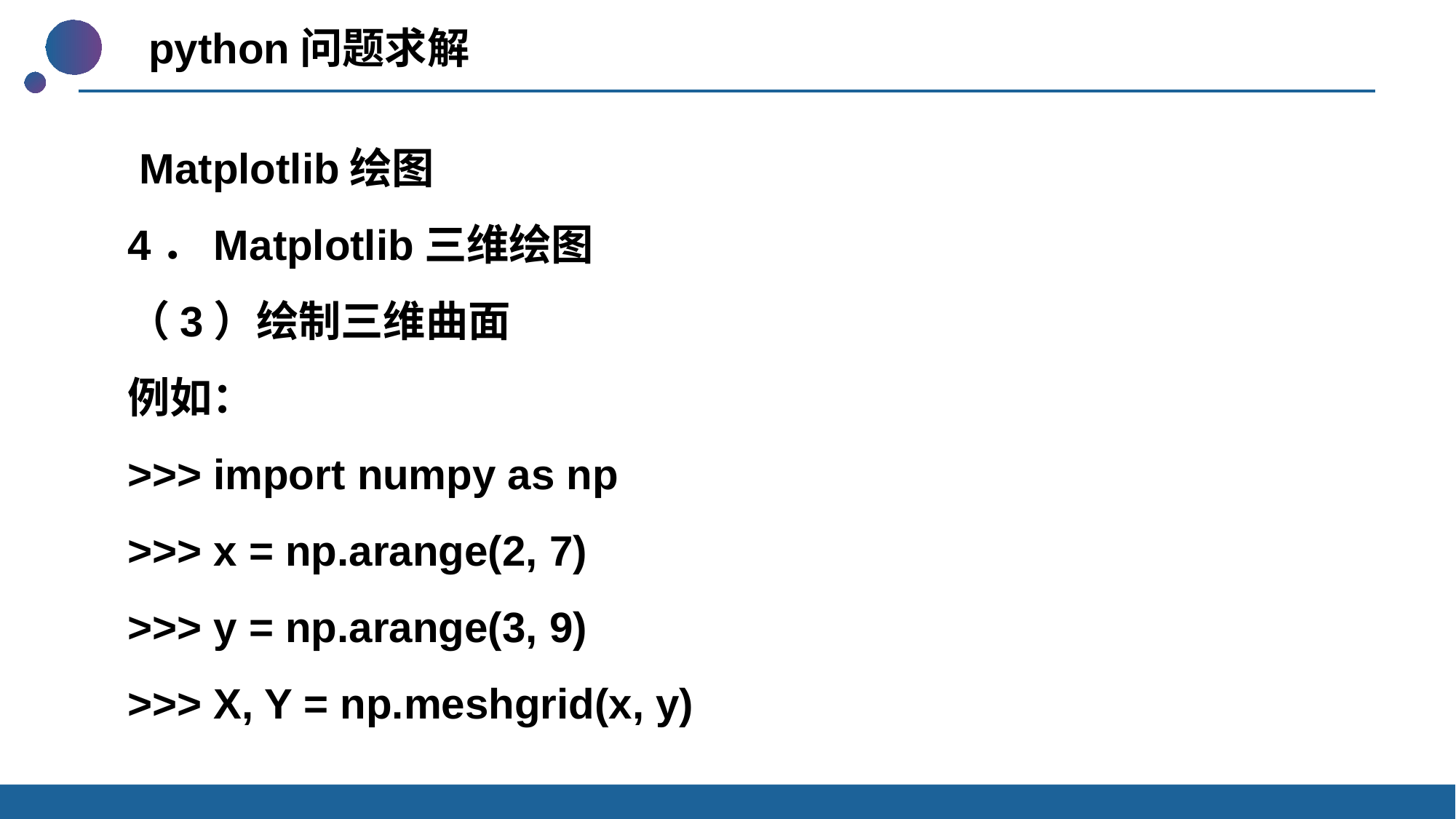

python问题求解

 Matplotlib绘图
4．Matplotlib三维绘图
（3）绘制三维曲面
例如：
>>> import numpy as np
>>> x = np.arange(2, 7)
>>> y = np.arange(3, 9)
>>> X, Y = np.meshgrid(x, y)